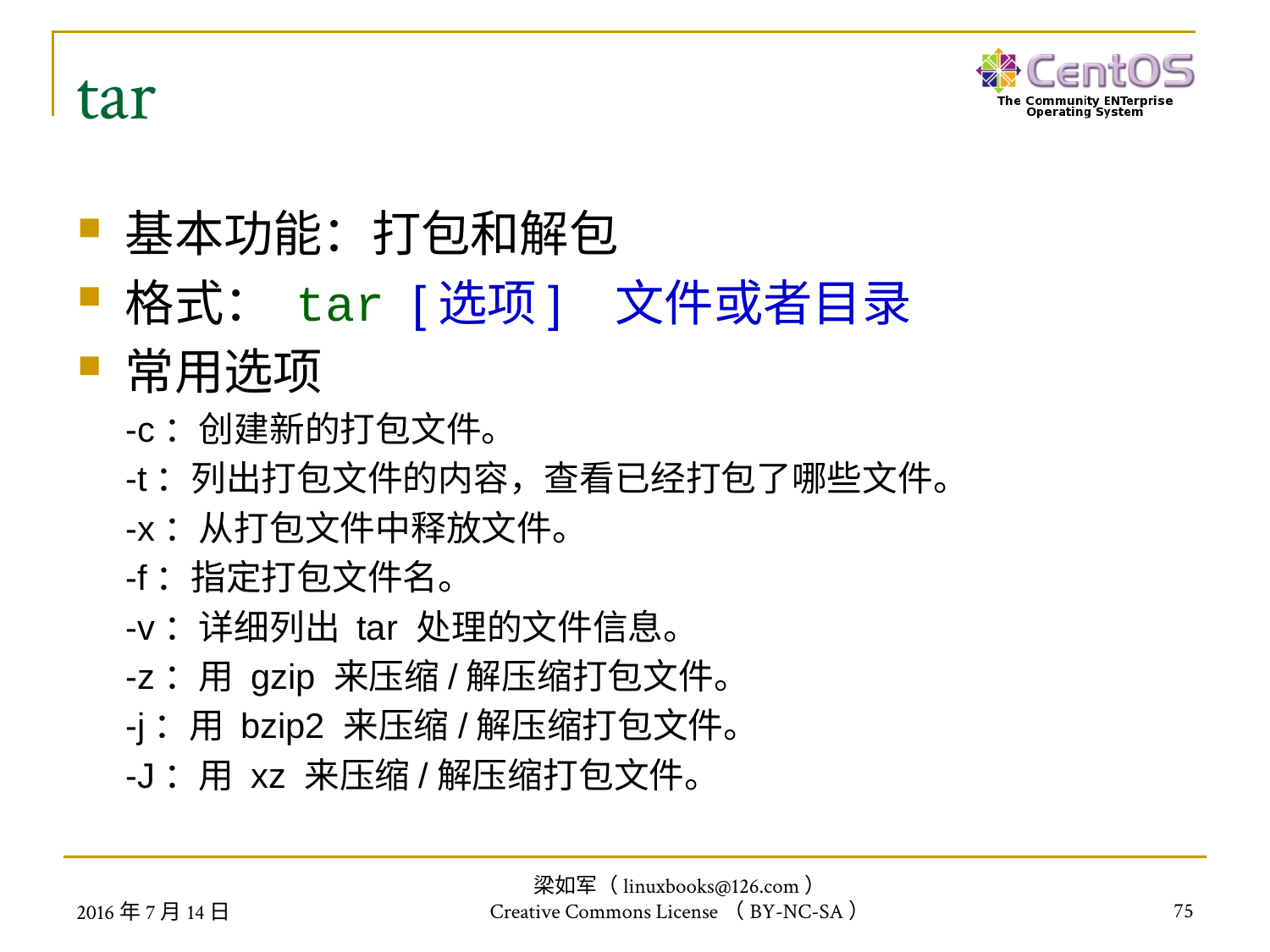

# tar
基本功能：打包和解包
格式： tar  [选项]   文件或者目录
常用选项
-c：创建新的打包文件。
-t：列出打包文件的内容，查看已经打包了哪些文件。
-x：从打包文件中释放文件。
-f：指定打包文件名。
-v：详细列出 tar 处理的文件信息。
-z：用 gzip 来压缩/解压缩打包文件。
-j：用 bzip2 来压缩/解压缩打包文件。
-J：用 xz 来压缩/解压缩打包文件。

梁如军（linuxbooks@126.com）
Creative Commons License（BY-NC-SA）
2016年7月14日
75